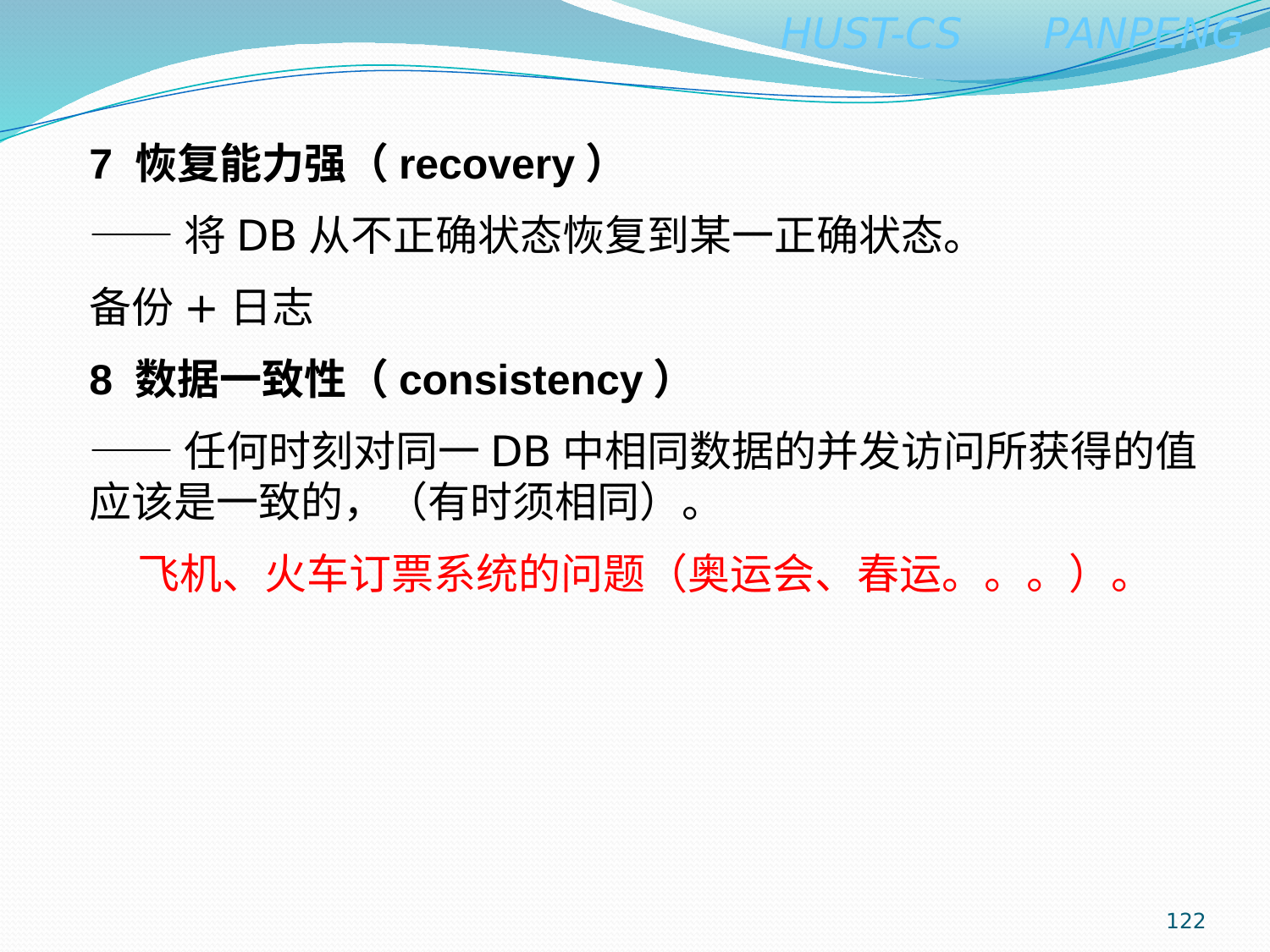

7 恢复能力强（recovery）
——将DB从不正确状态恢复到某一正确状态。
备份+日志
8 数据一致性（consistency）
——任何时刻对同一DB中相同数据的并发访问所获得的值应该是一致的，（有时须相同）。
    飞机、火车订票系统的问题（奥运会、春运。。。）。
122